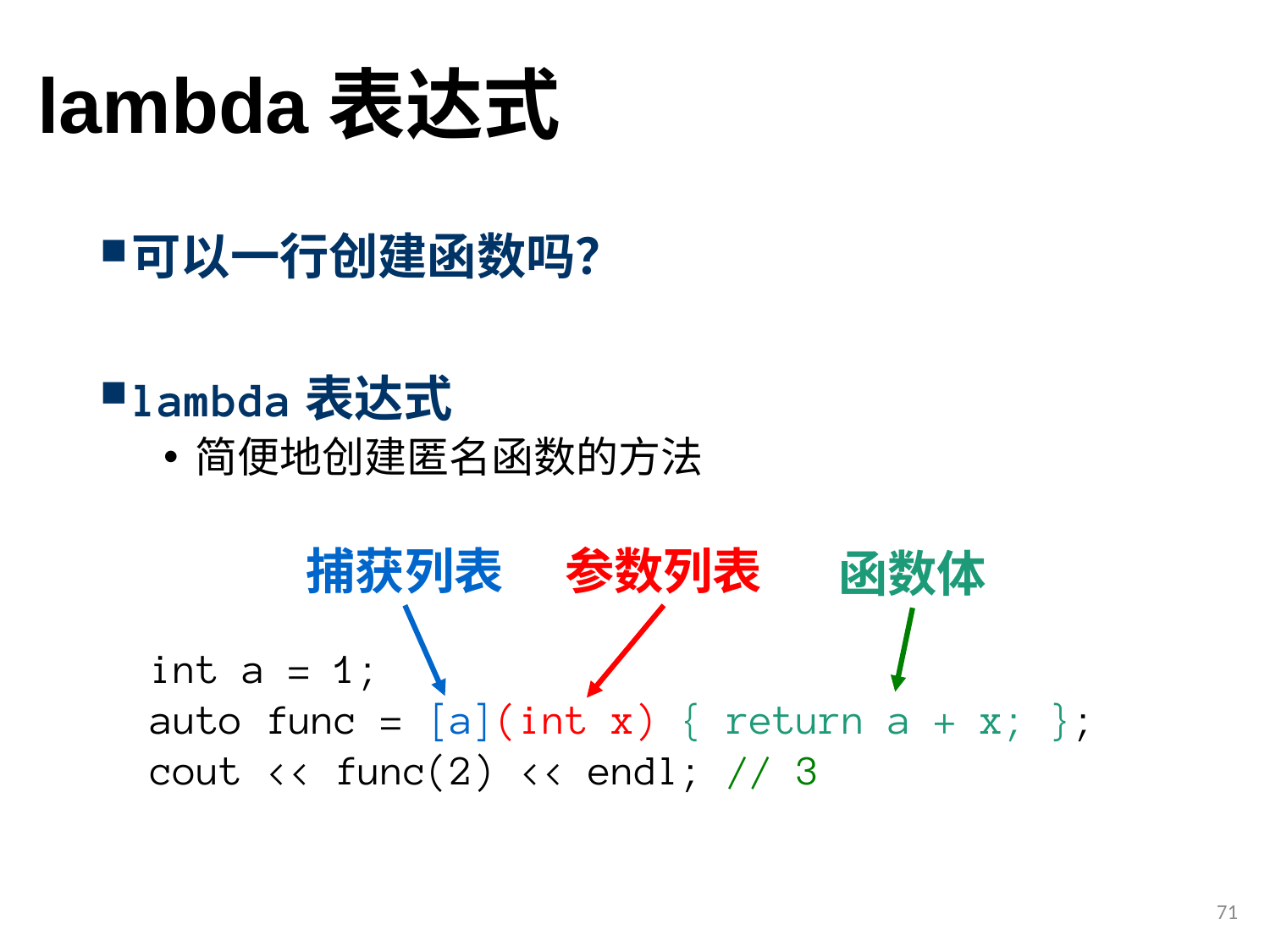

# lambda表达式
可以一行创建函数吗？

lambda表达式
简便地创建匿名函数的方法
捕获列表
参数列表
函数体
int a = 1;
auto func = [a](int x) { return a + x; };
cout << func(2) << endl; // 3
71